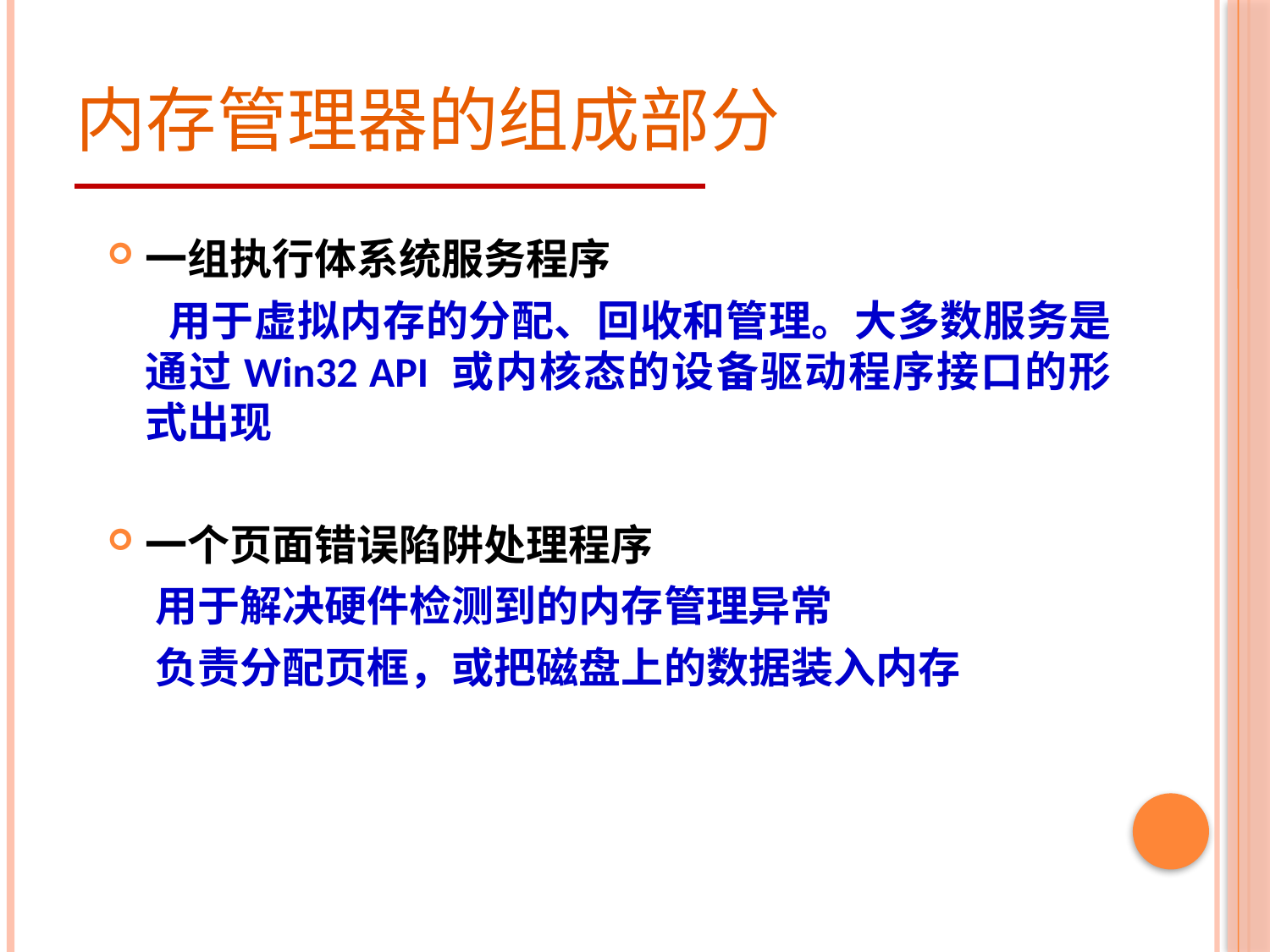

# 内存管理器的组成部分
一组执行体系统服务程序
     用于虚拟内存的分配、回收和管理。大多数服务是通过Win32 API 或内核态的设备驱动程序接口的形式出现

一个页面错误陷阱处理程序
    用于解决硬件检测到的内存管理异常
    负责分配页框，或把磁盘上的数据装入内存